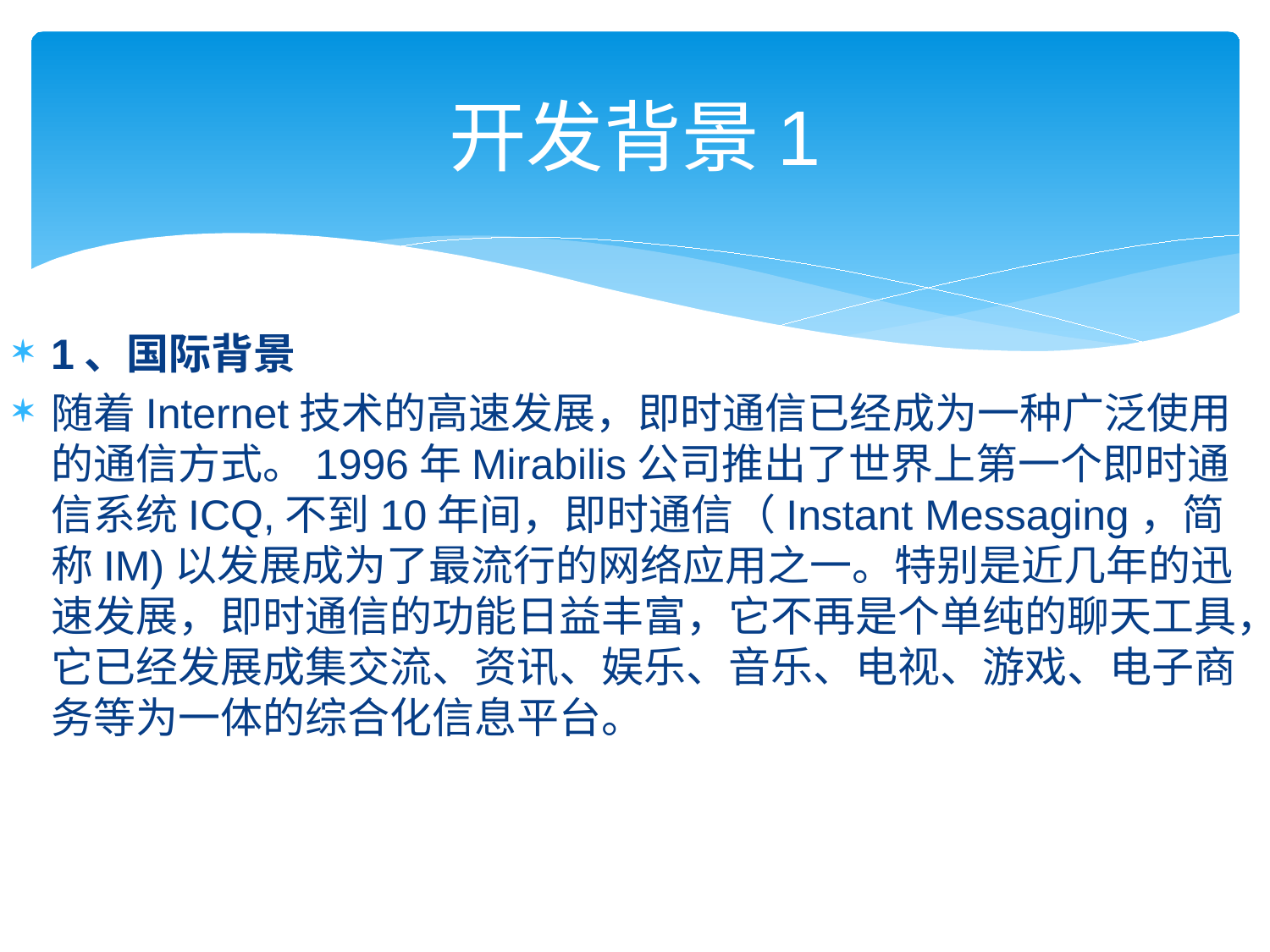

# 开发背景1
1、国际背景
随着Internet技术的高速发展，即时通信已经成为一种广泛使用的通信方式。1996年Mirabilis公司推出了世界上第一个即时通信系统ICQ,不到10年间，即时通信（Instant Messaging，简称IM)以发展成为了最流行的网络应用之一。特别是近几年的迅速发展，即时通信的功能日益丰富，它不再是个单纯的聊天工具，它已经发展成集交流、资讯、娱乐、音乐、电视、游戏、电子商务等为一体的综合化信息平台。